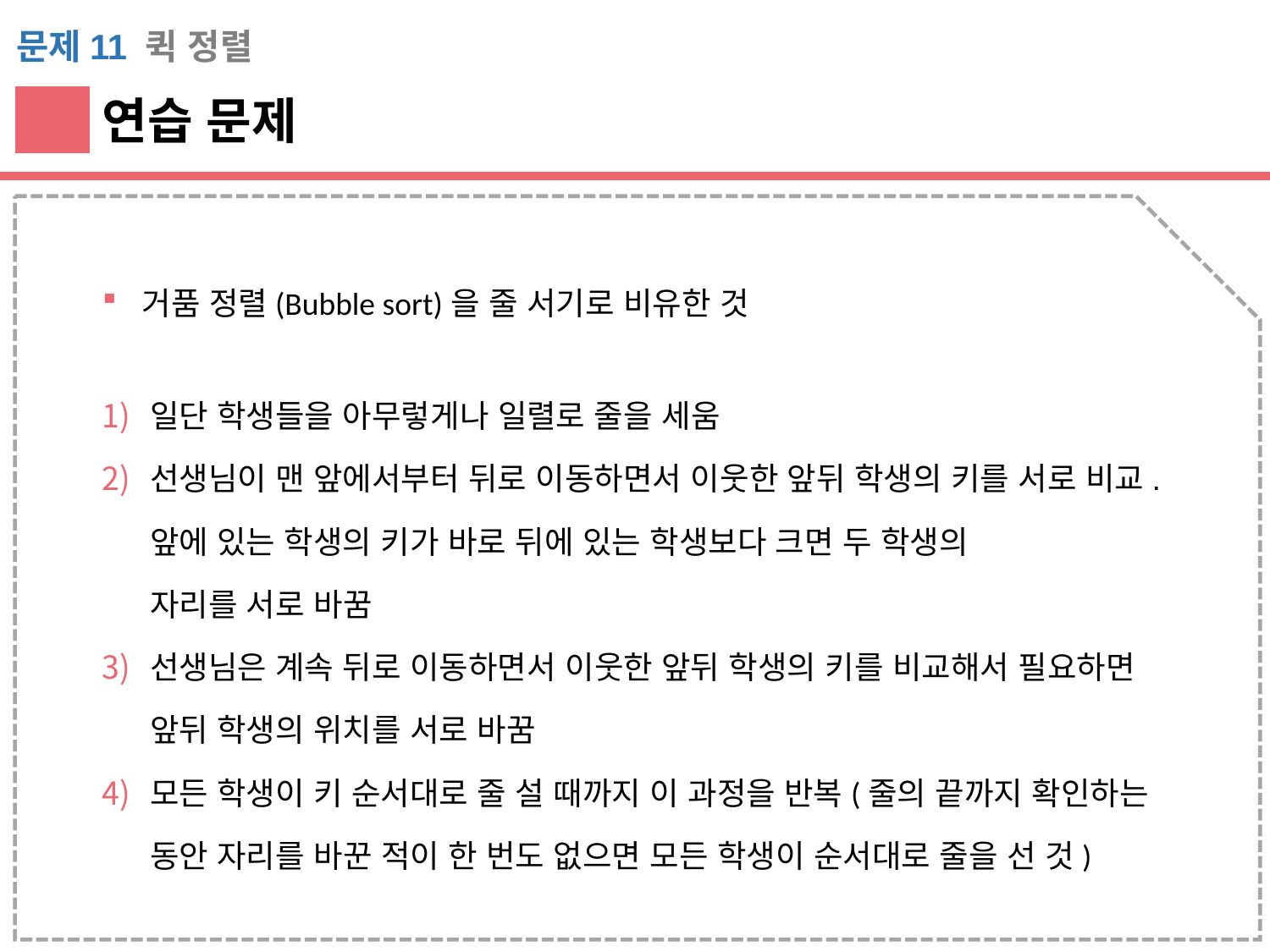

문제11 퀵 정렬
연습 문제

거품 정렬(Bubble sort)을 줄 서기로 비유한 것
일단 학생들을 아무렇게나 일렬로 줄을 세움
선생님이 맨 앞에서부터 뒤로 이동하면서 이웃한 앞뒤 학생의 키를 서로 비교. 앞에 있는 학생의 키가 바로 뒤에 있는 학생보다 크면 두 학생의
자리를 서로 바꿈
선생님은 계속 뒤로 이동하면서 이웃한 앞뒤 학생의 키를 비교해서 필요하면 앞뒤 학생의 위치를 서로 바꿈
모든 학생이 키 순서대로 줄 설 때까지 이 과정을 반복(줄의 끝까지 확인하는 동안 자리를 바꾼 적이 한 번도 없으면 모든 학생이 순서대로 줄을 선 것)